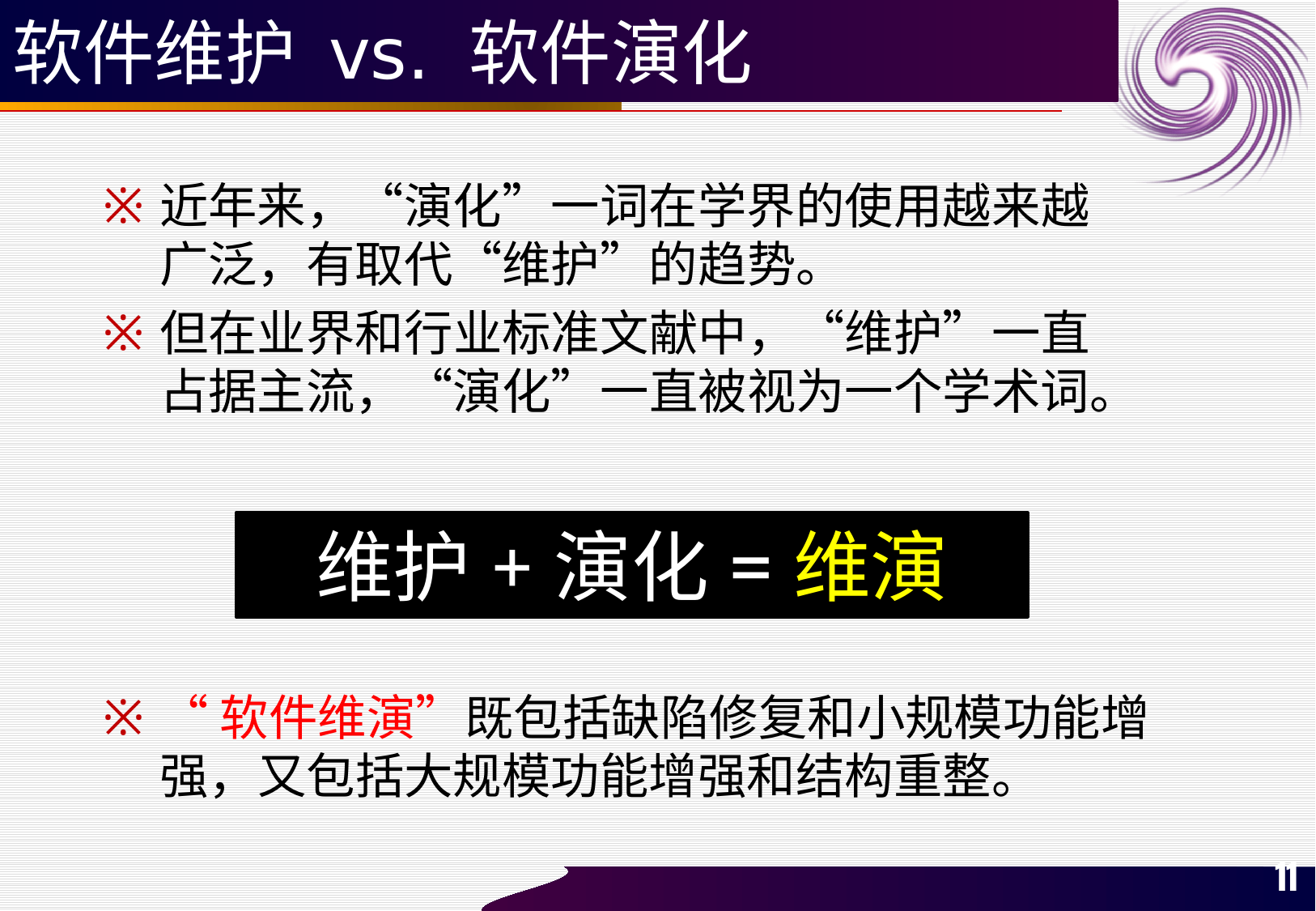

# 软件维护 vs. 软件演化
近年来，“演化”一词在学界的使用越来越
广泛，有取代“维护”的趋势。
但在业界和行业标准文献中，“维护”一直
占据主流，“演化”一直被视为一个学术词。
维护+演化=维演
“软件维演”既包括缺陷修复和小规模功能增强，又包括大规模功能增强和结构重整。
11